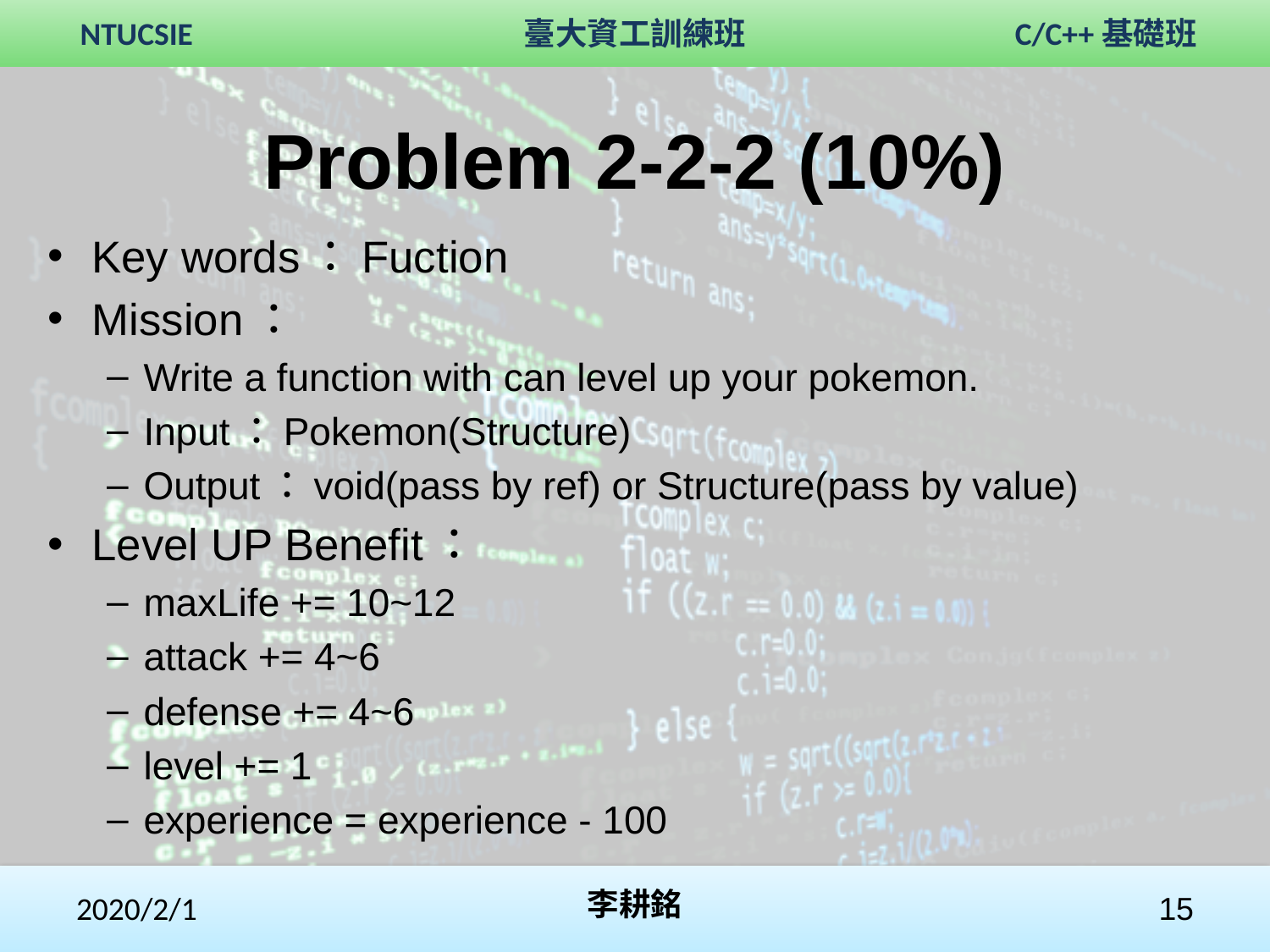

# Problem 2-2-2 (10%)
Key words：Fuction
Mission：
Write a function with can level up your pokemon.
Input：Pokemon(Structure)
Output：void(pass by ref) or Structure(pass by value)
Level UP Benefit：
maxLife += 10~12
attack += 4~6
defense += 4~6
level += 1
experience = experience - 100

2020/2/1
李耕銘
15